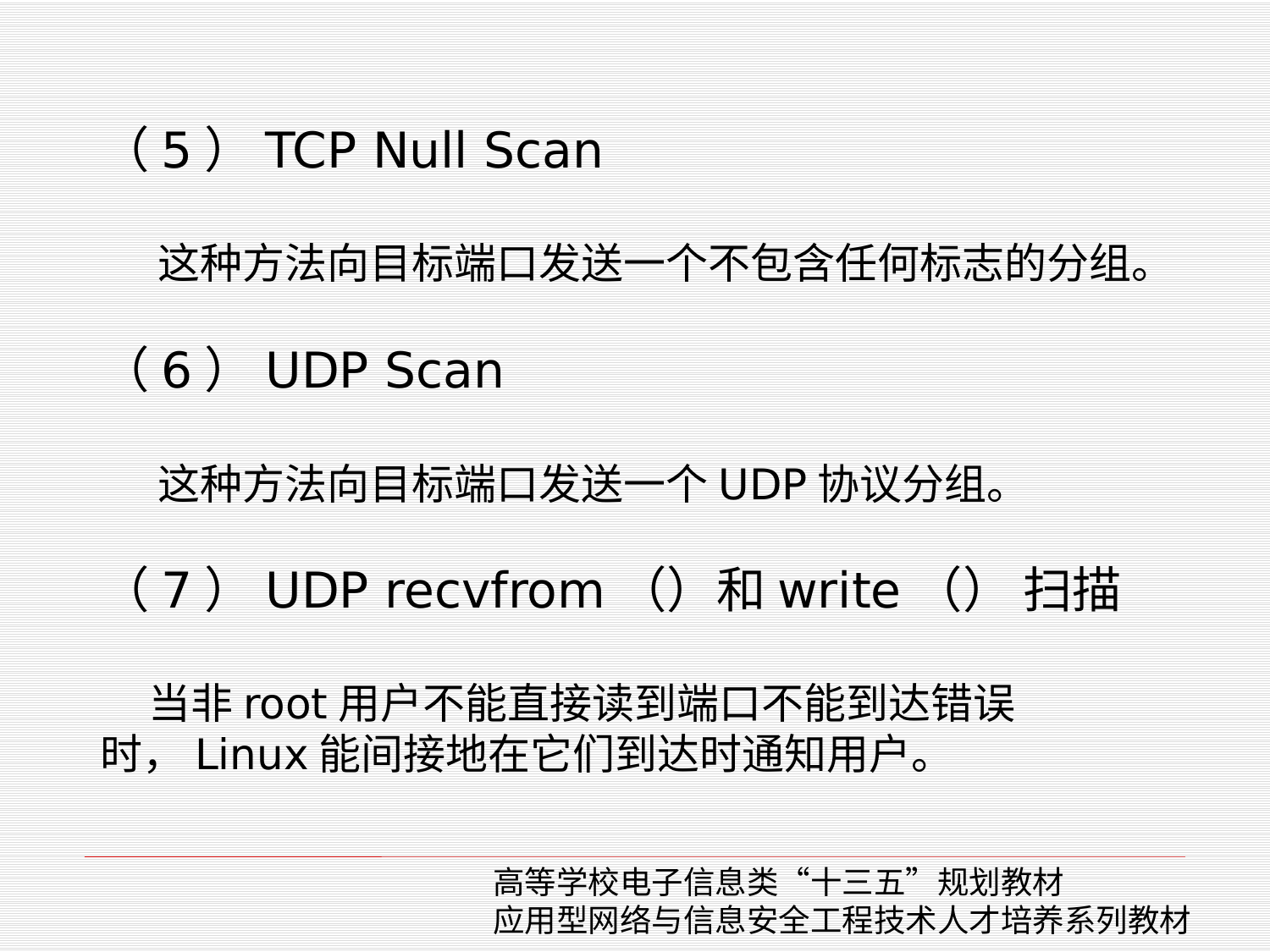

（5）TCP Null Scan

     这种方法向目标端口发送一个不包含任何标志的分组。

（6）UDP Scan

     这种方法向目标端口发送一个UDP协议分组。

（7）UDP recvfrom（）和write（） 扫描

    当非root用户不能直接读到端口不能到达错误时，Linux能间接地在它们到达时通知用户。

高等学校电子信息类“十三五”规划教材
应用型网络与信息安全工程技术人才培养系列教材